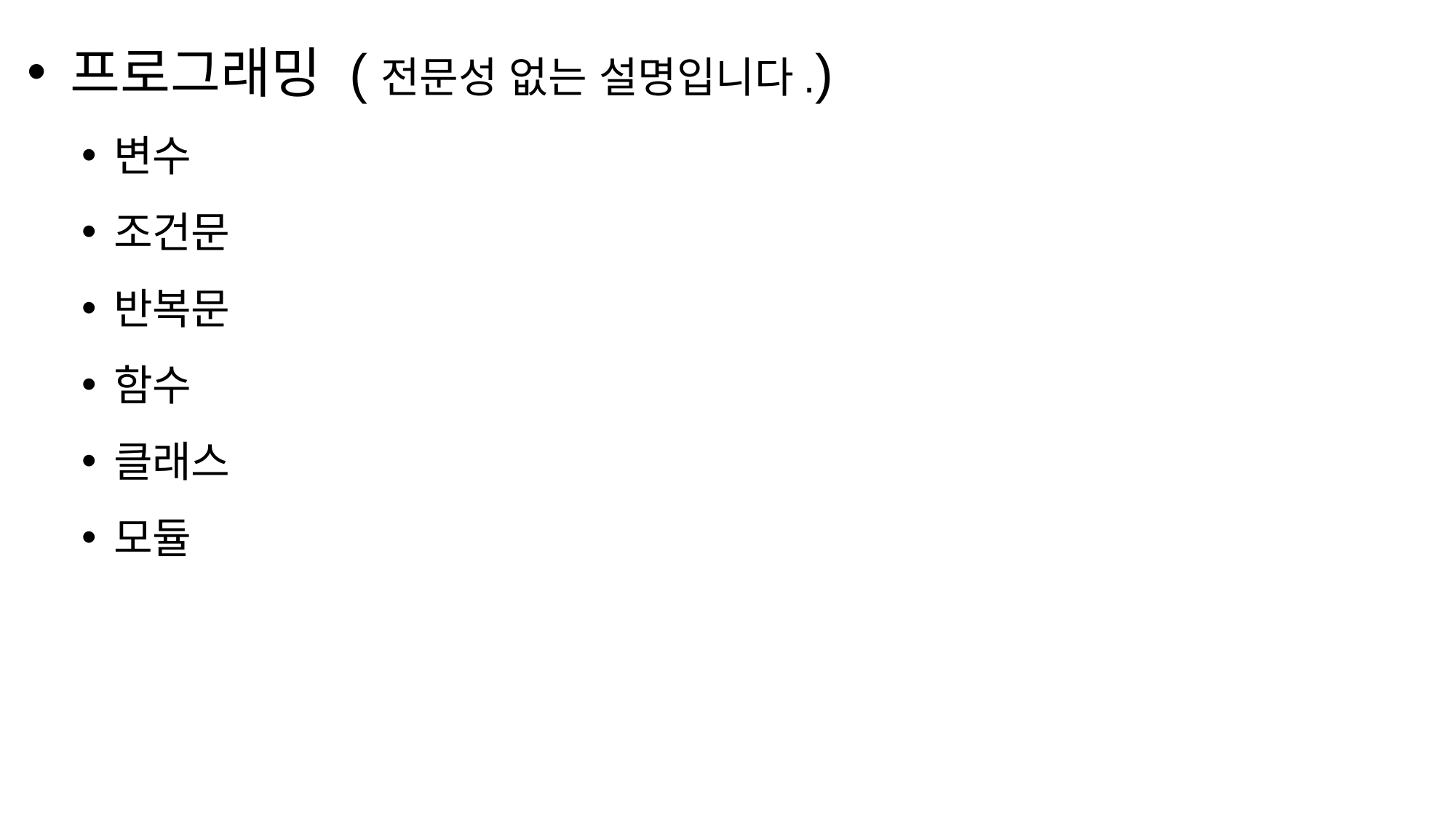

프로그래밍 (전문성 없는 설명입니다.)
변수
조건문
반복문
함수
클래스
모듈